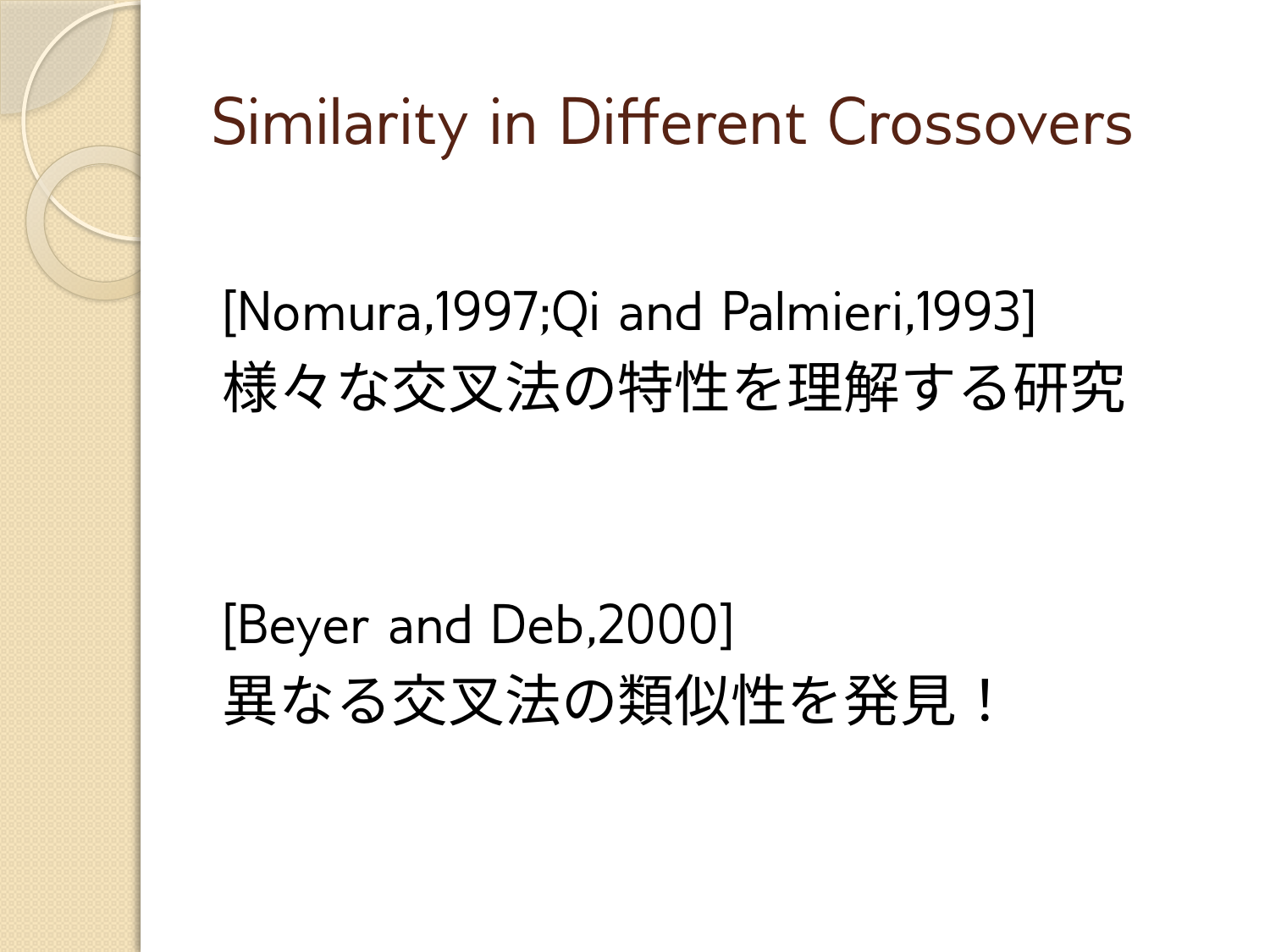

# Similarity in Different Crossovers
[Nomura,1997;Qi and Palmieri,1993]
様々な交叉法の特性を理解する研究

[Beyer and Deb,2000]
異なる交叉法の類似性を発見！